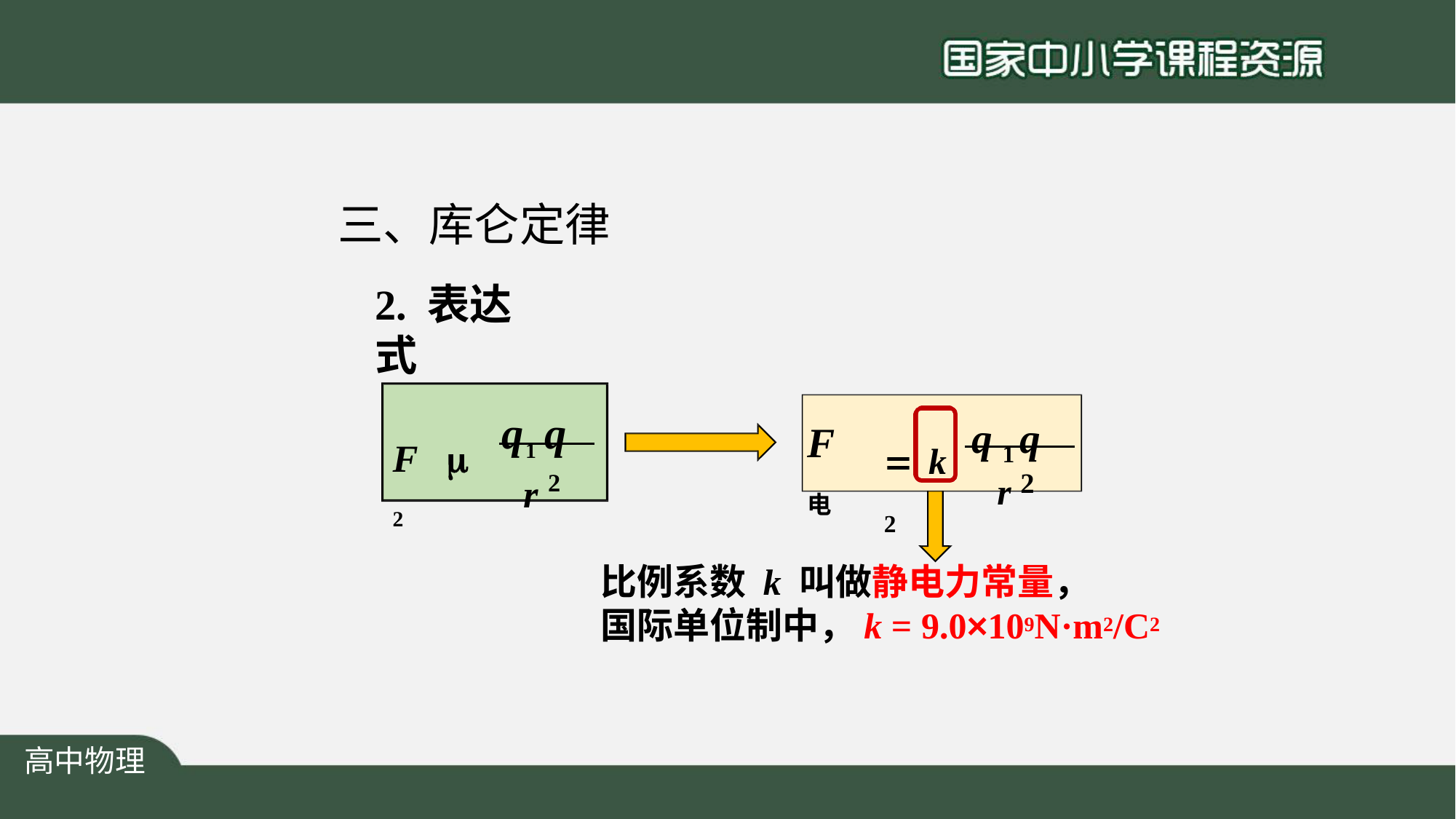

# 三、库仑定律
2. 表达式
F	μ	q1 q 2

=	k	q 1 q 2

F电

r 2

r 2

比例系数 k 叫做静电力常量，
国际单位制中，k = 9.0×109N·m2/C2
高中物理